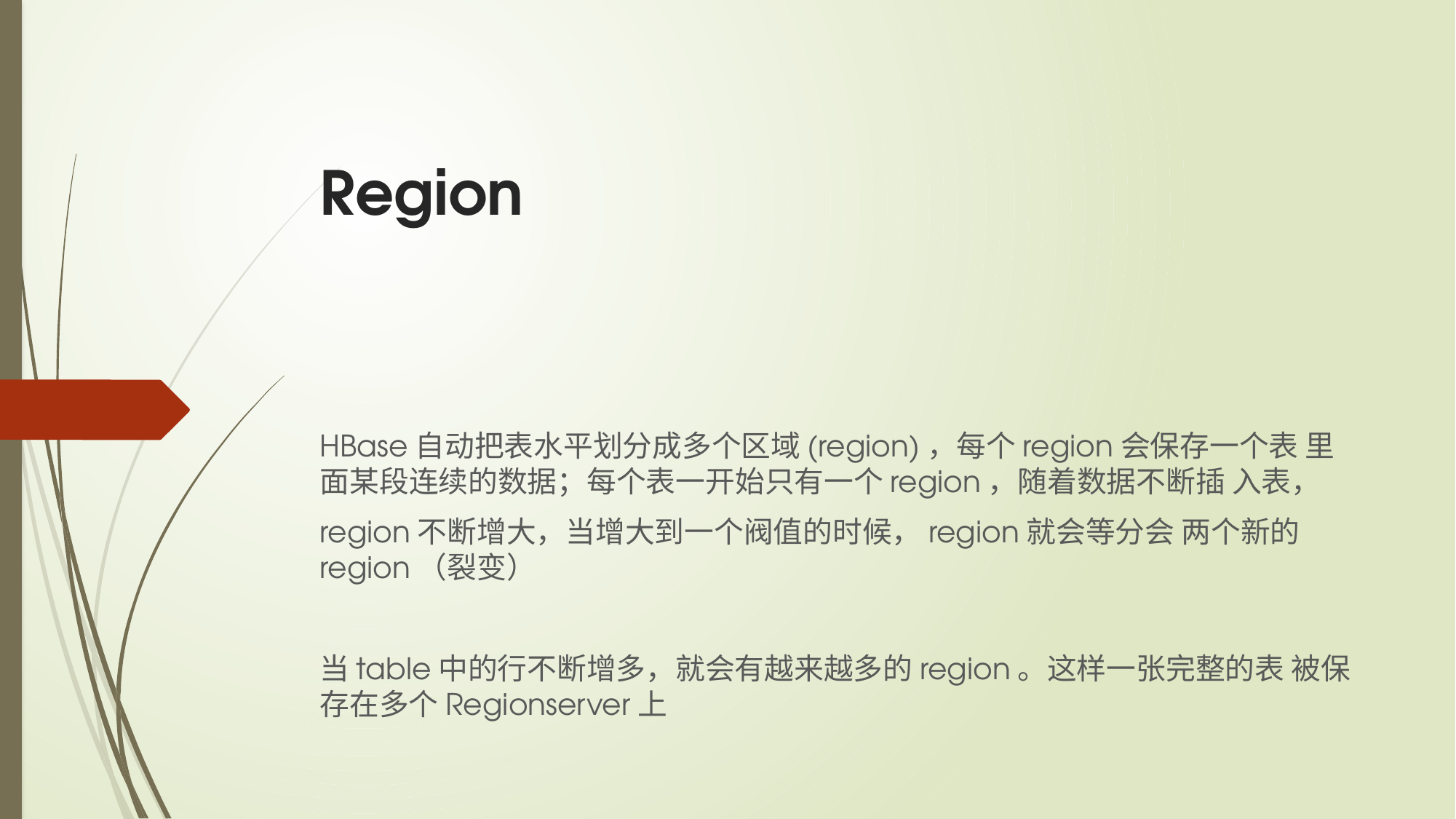

# Region
HBase自动把表水平划分成多个区域(region)，每个region会保存一个表 里面某段连续的数据；每个表一开始只有一个region，随着数据不断插 入表，
region不断增大，当增大到一个阀值的时候，region就会等分会 两个新的region（裂变）

当table中的行不断增多，就会有越来越多的region。这样一张完整的表 被保存在多个Regionserver上